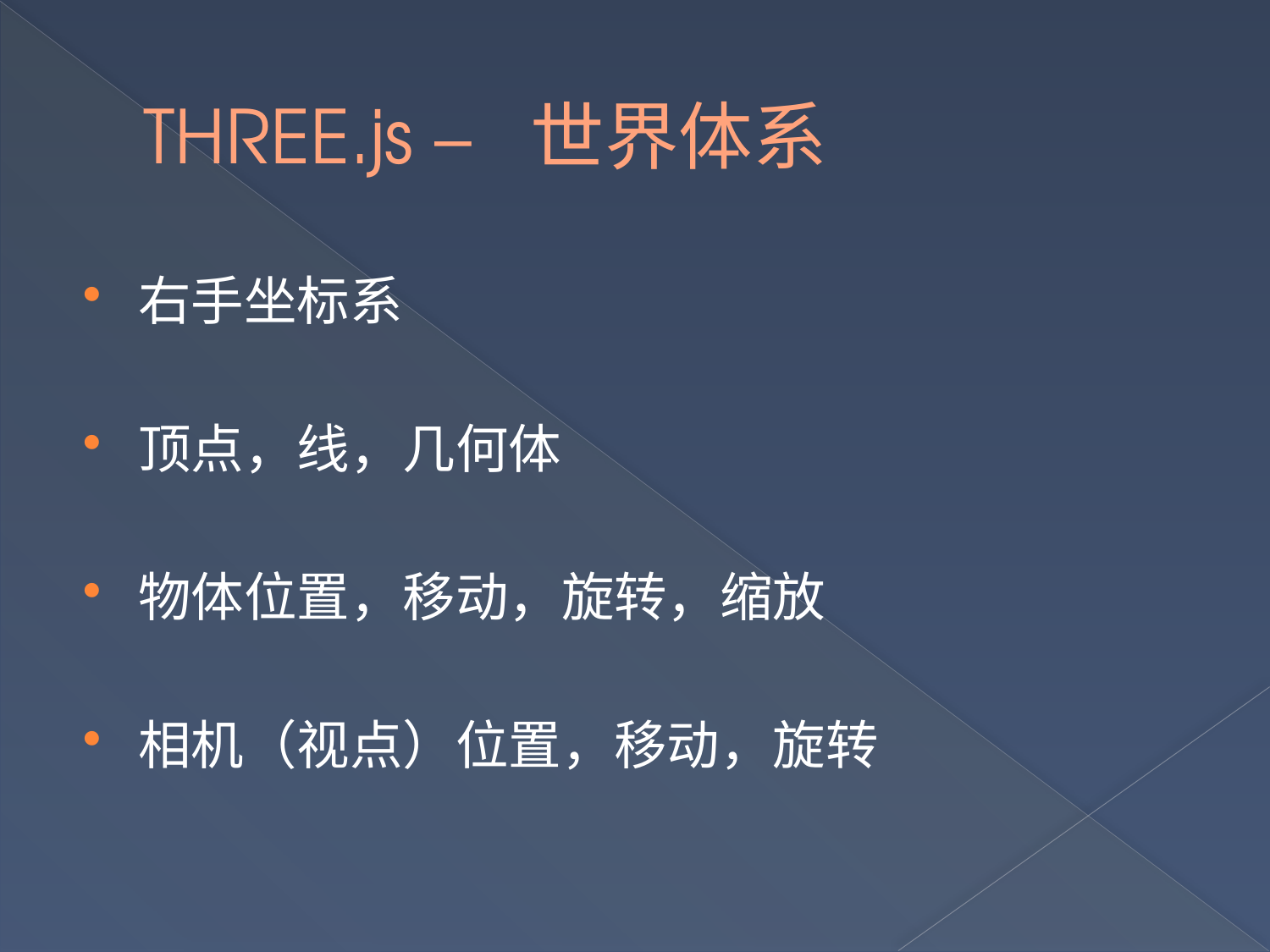

# THREE.js –  世界体系
右手坐标系

顶点，线，几何体

物体位置，移动，旋转，缩放

相机（视点）位置，移动，旋转